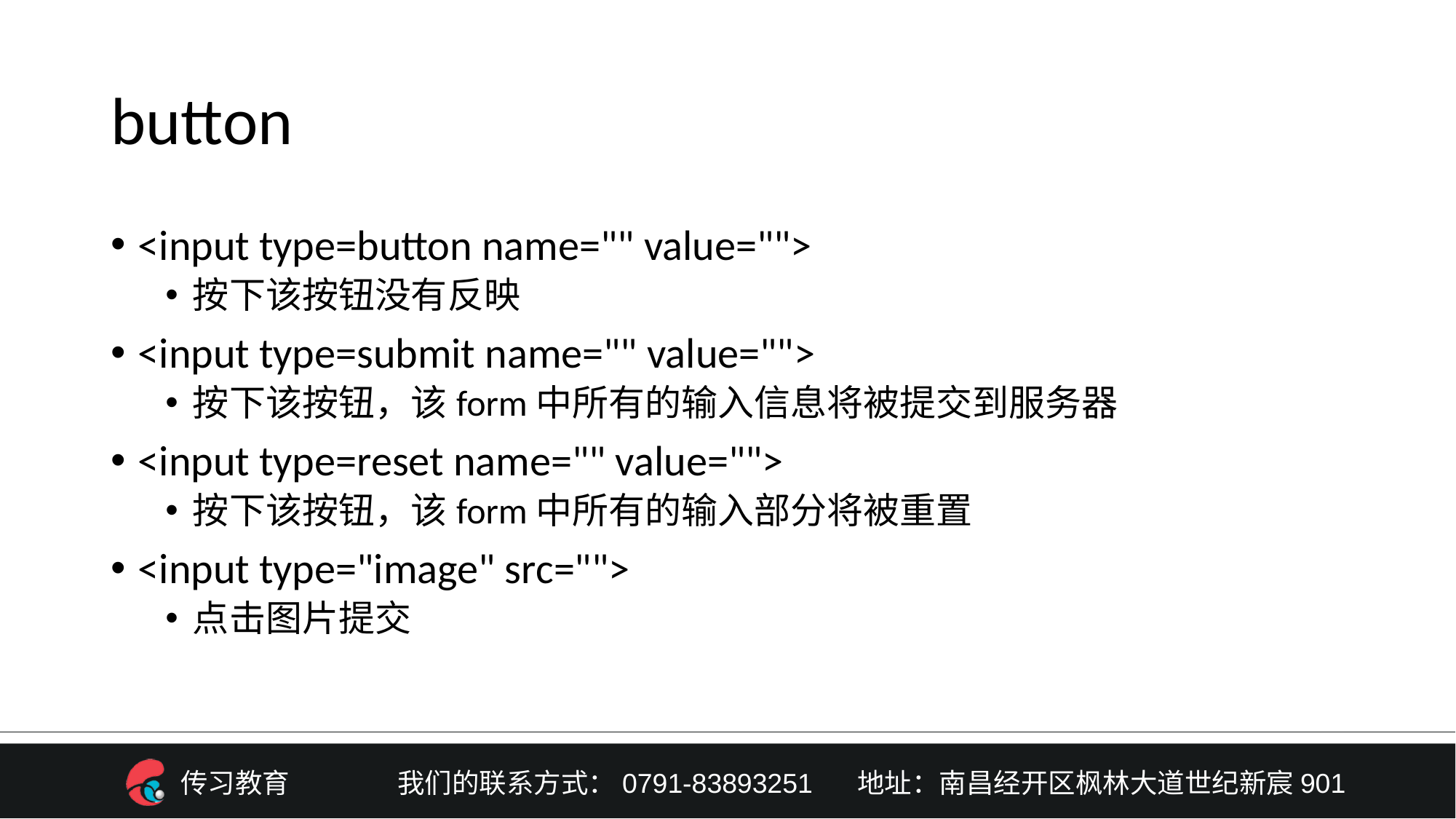

# button
<input type=button name="" value="">
按下该按钮没有反映
<input type=submit name="" value="">
按下该按钮，该form中所有的输入信息将被提交到服务器
<input type=reset name="" value="">
按下该按钮，该form中所有的输入部分将被重置
<input type="image" src="">
点击图片提交